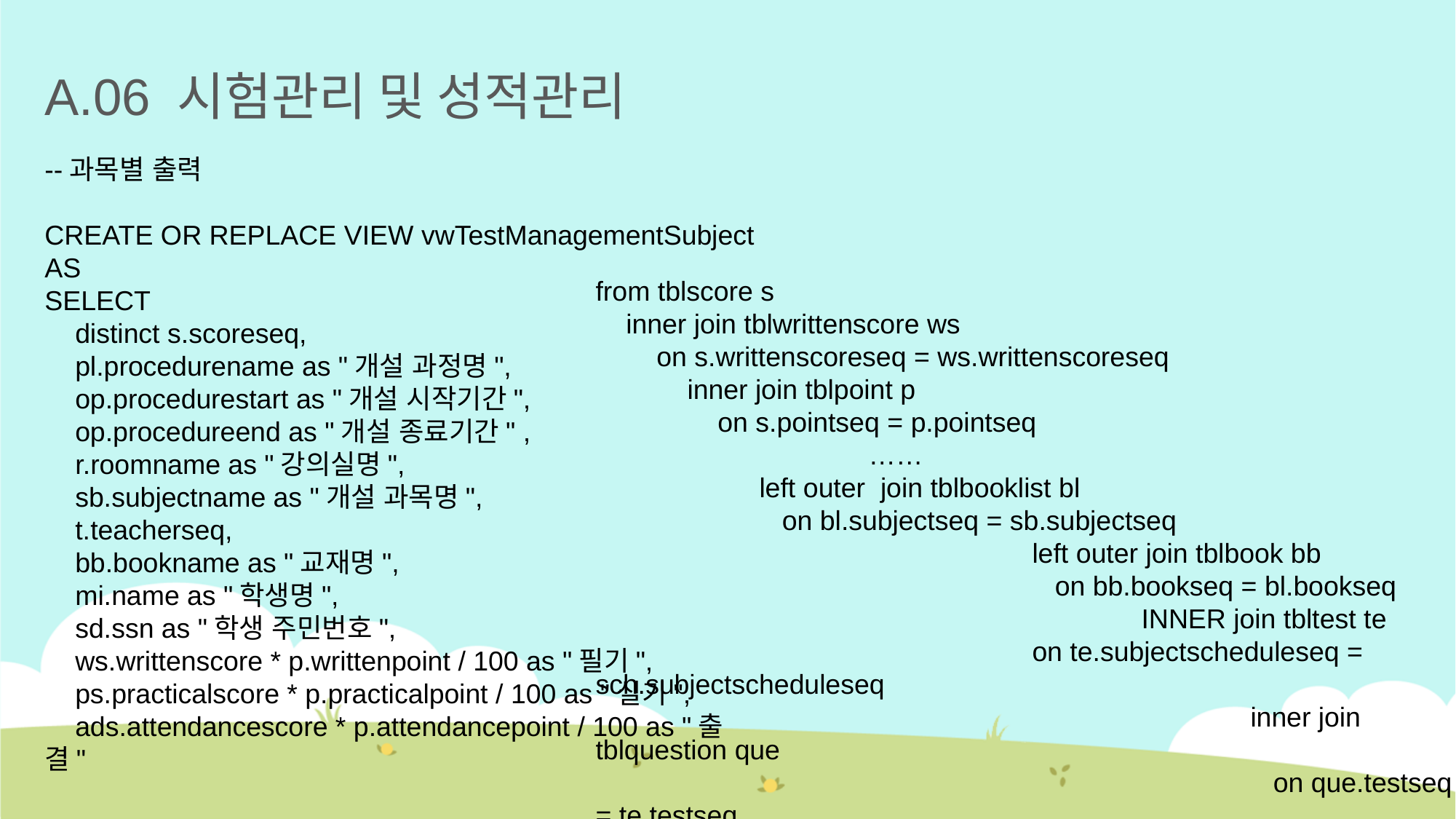

A.06 시험관리 및 성적관리
--과목별 출력

CREATE OR REPLACE VIEW vwTestManagementSubject AS
SELECT
    distinct s.scoreseq,
    pl.procedurename as "개설 과정명",
    op.procedurestart as "개설 시작기간",
    op.procedureend as "개설 종료기간" ,
    r.roomname as "강의실명",
    sb.subjectname as "개설 과목명",
    t.teacherseq,
    bb.bookname as "교재명",
    mi.name as "학생명",
    sd.ssn as "학생 주민번호",
    ws.writtenscore * p.writtenpoint / 100 as "필기",
    ps.practicalscore * p.practicalpoint / 100 as "실기",
    ads.attendancescore * p.attendancepoint / 100 as "출결"

from tblscore s
    inner join tblwrittenscore ws
        on s.writtenscoreseq = ws.writtenscoreseq
            inner join tblpoint p
                on s.pointseq = p.pointseq
……
left outer  join tblbooklist bl
   on bl.subjectseq = sb.subjectseq
				left outer join tblbook bb
	  			   on bb.bookseq = bl.bookseq
					INNER join tbltest te
	   			on te.subjectscheduleseq = sch.subjectscheduleseq
 						inner join tblquestion que
						   on que.testseq = te.testseq
							order by scoreseq;